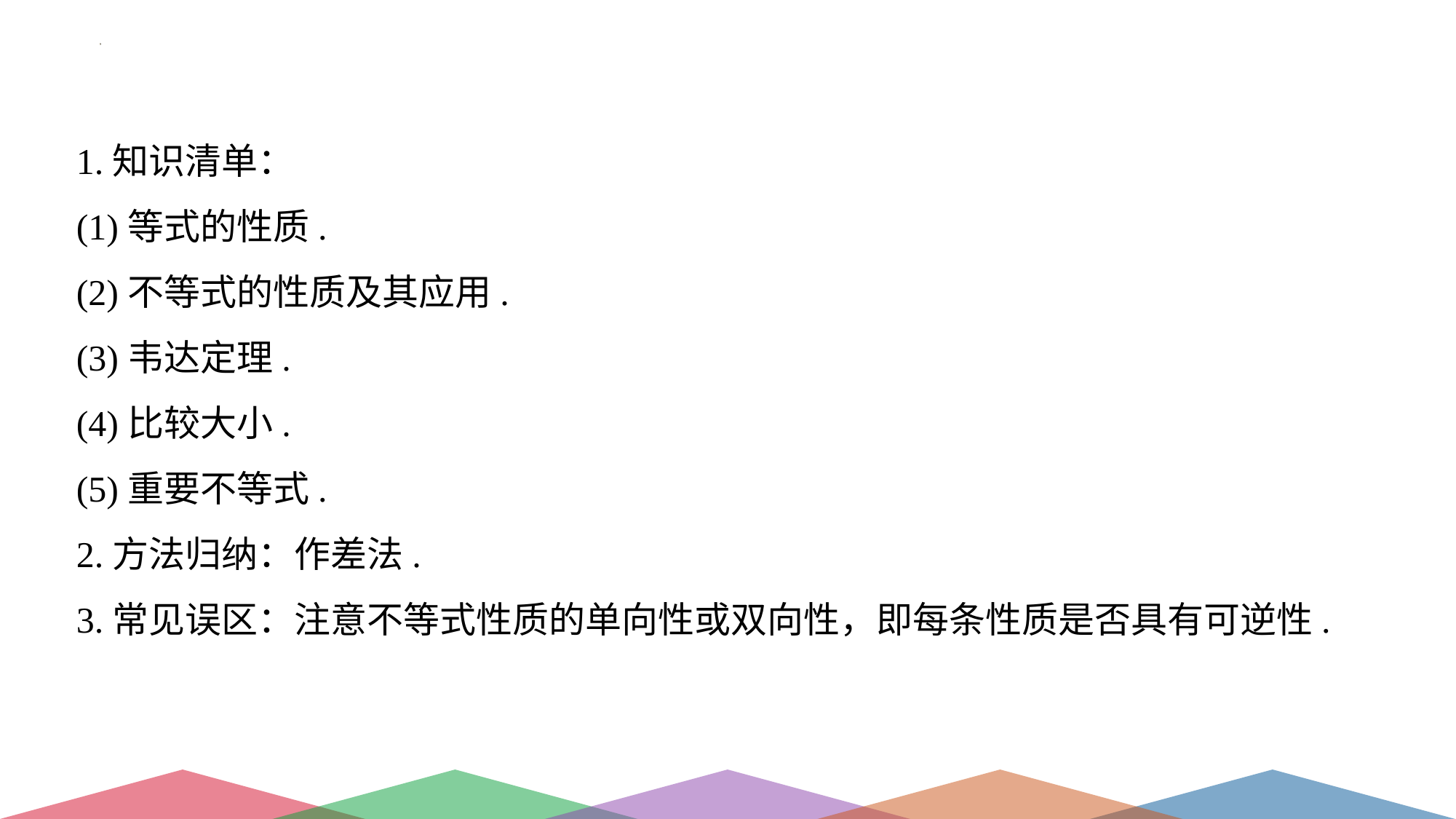

1.知识清单：
(1)等式的性质.
(2)不等式的性质及其应用.
(3)韦达定理.
(4)比较大小.
(5)重要不等式.
2.方法归纳：作差法.
3.常见误区：注意不等式性质的单向性或双向性，即每条性质是否具有可逆性.